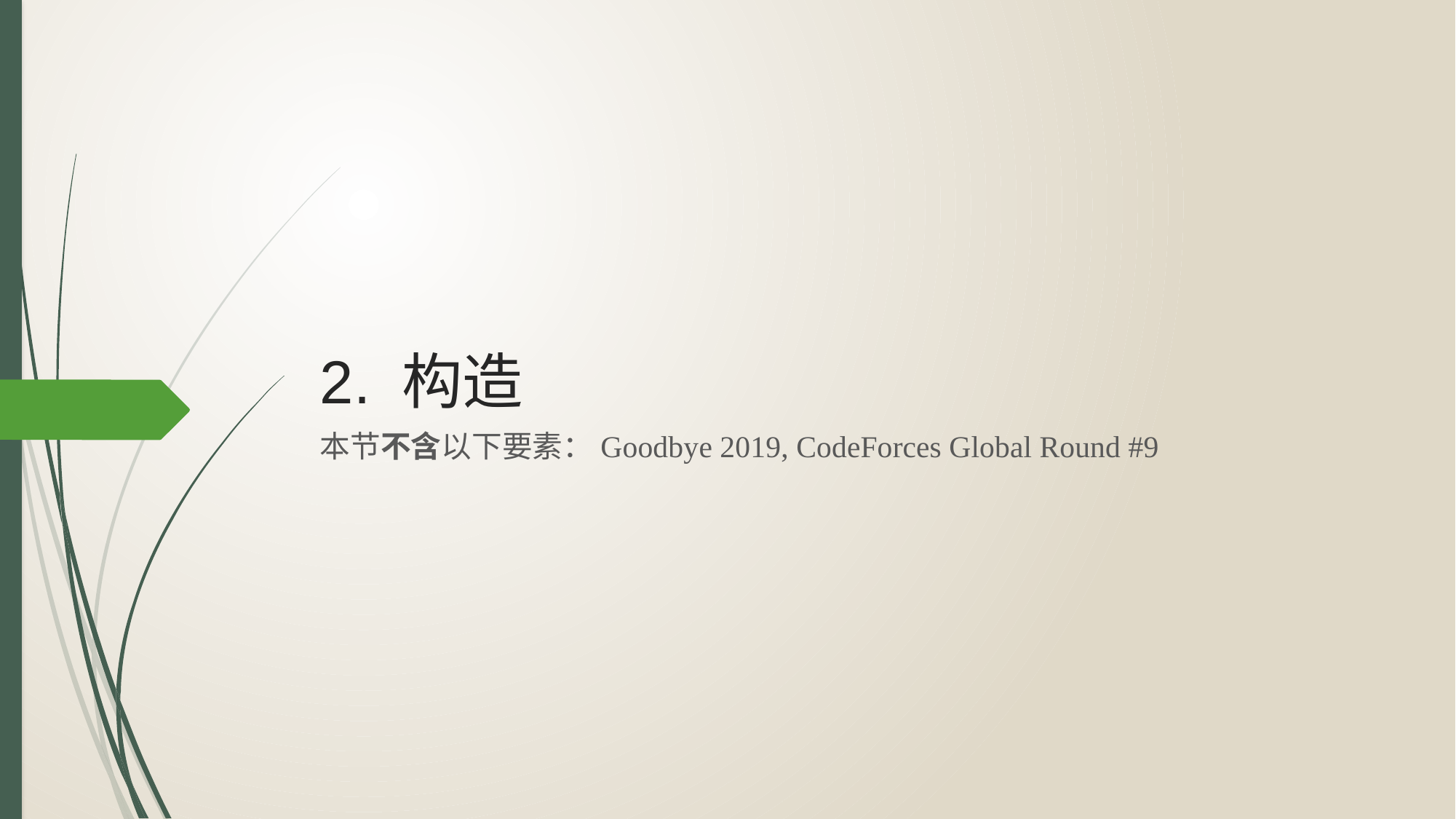

# 2. 构造
本节不含以下要素：Goodbye 2019, CodeForces Global Round #9